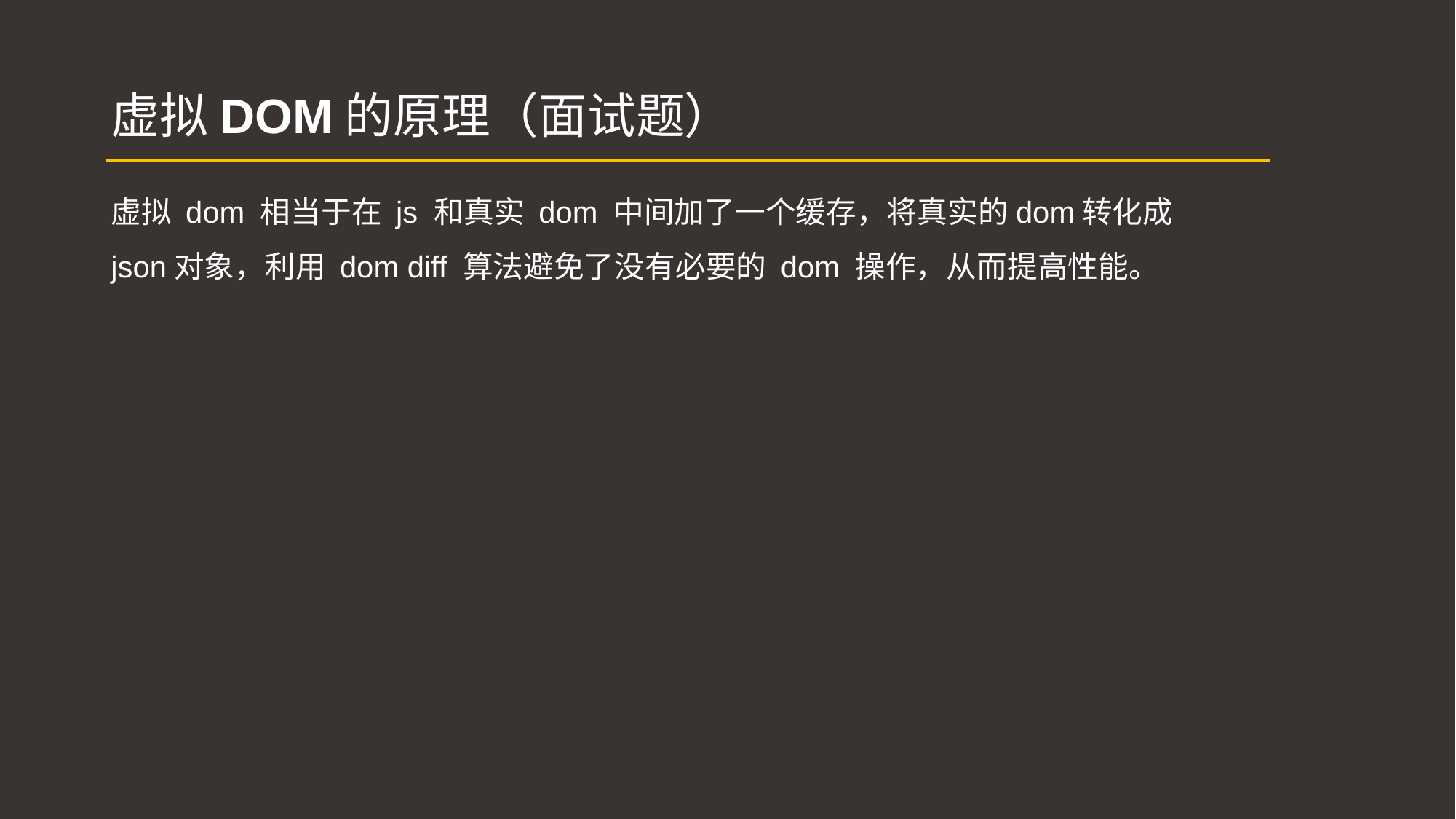

# 虚拟DOM的原理（面试题）
虚拟 dom 相当于在 js 和真实 dom 中间加了一个缓存，将真实的dom转化成json对象，利用 dom diff 算法避免了没有必要的 dom 操作，从而提高性能。